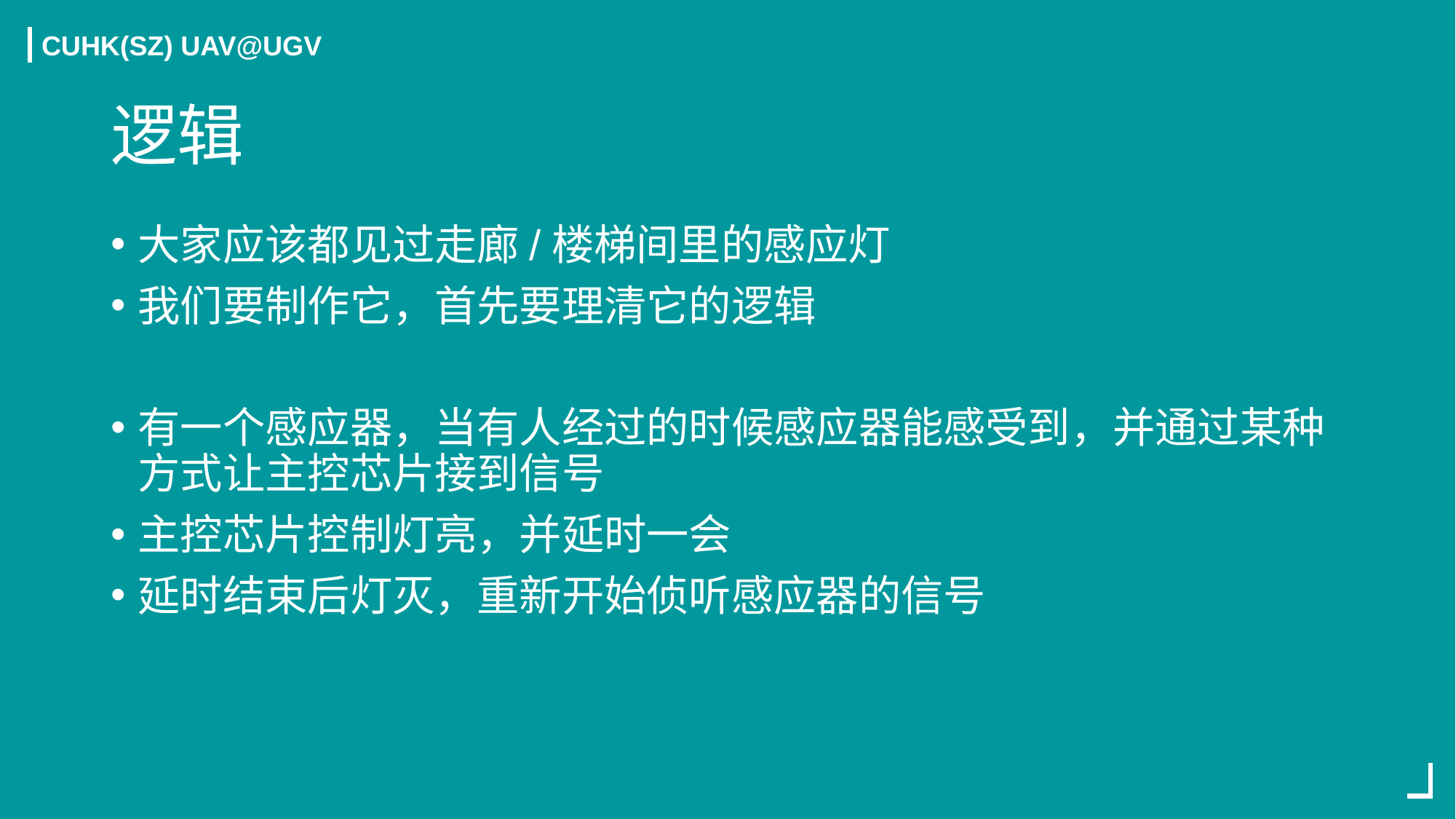

# 逻辑
大家应该都见过走廊/楼梯间里的感应灯
我们要制作它，首先要理清它的逻辑

有一个感应器，当有人经过的时候感应器能感受到，并通过某种方式让主控芯片接到信号
主控芯片控制灯亮，并延时一会
延时结束后灯灭，重新开始侦听感应器的信号